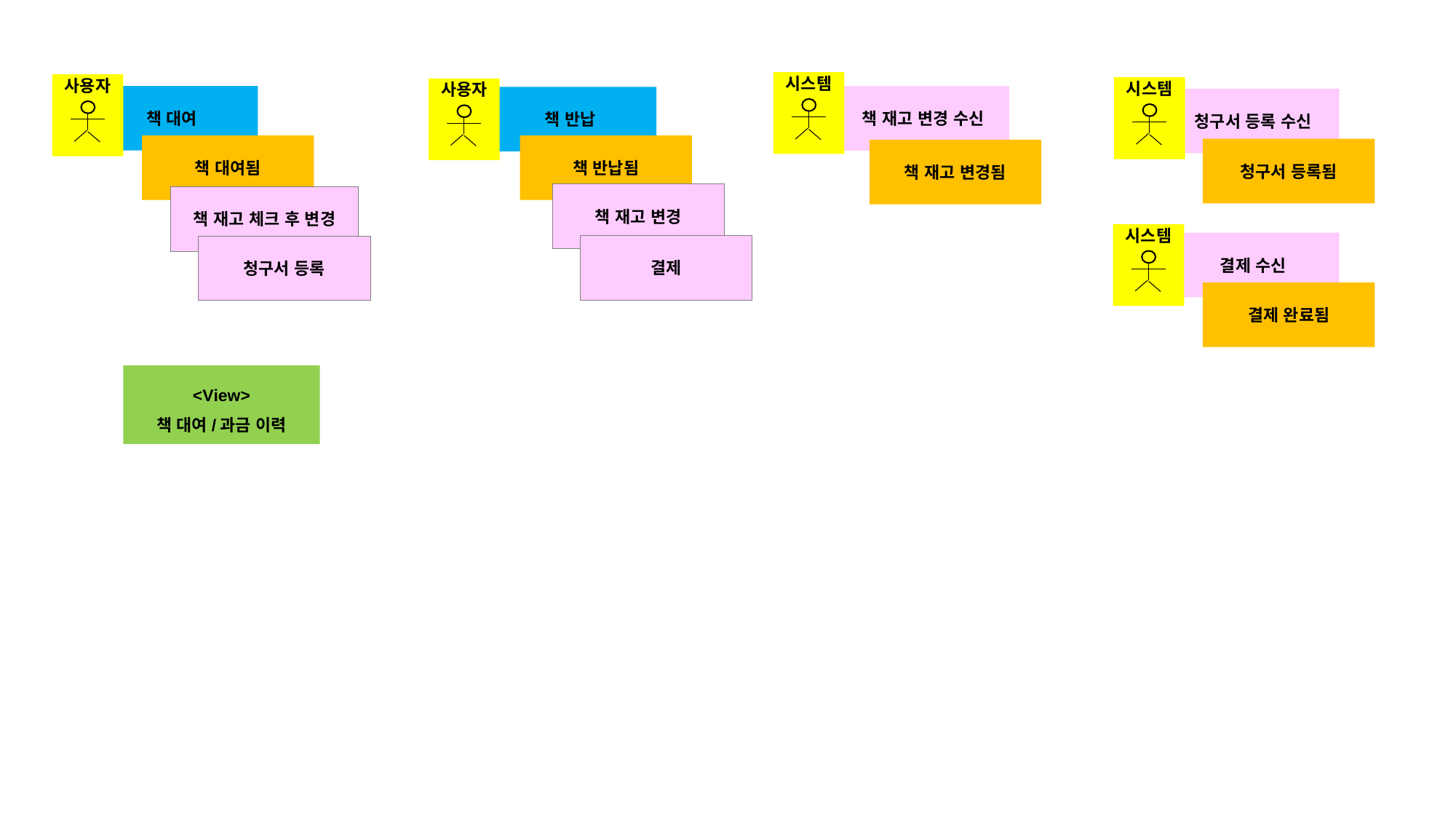

시스템

사용자

시스템

사용자

책 대여
책 재고 변경 수신
책 반납
청구서 등록 수신
책 대여됨
책 반납됨
청구서 등록됨
책 재고 변경됨
책 재고 변경
책 재고 체크 후 변경
시스템

결제 수신
결제
청구서 등록
결제 완료됨
<View>
책 대여/과금 이력